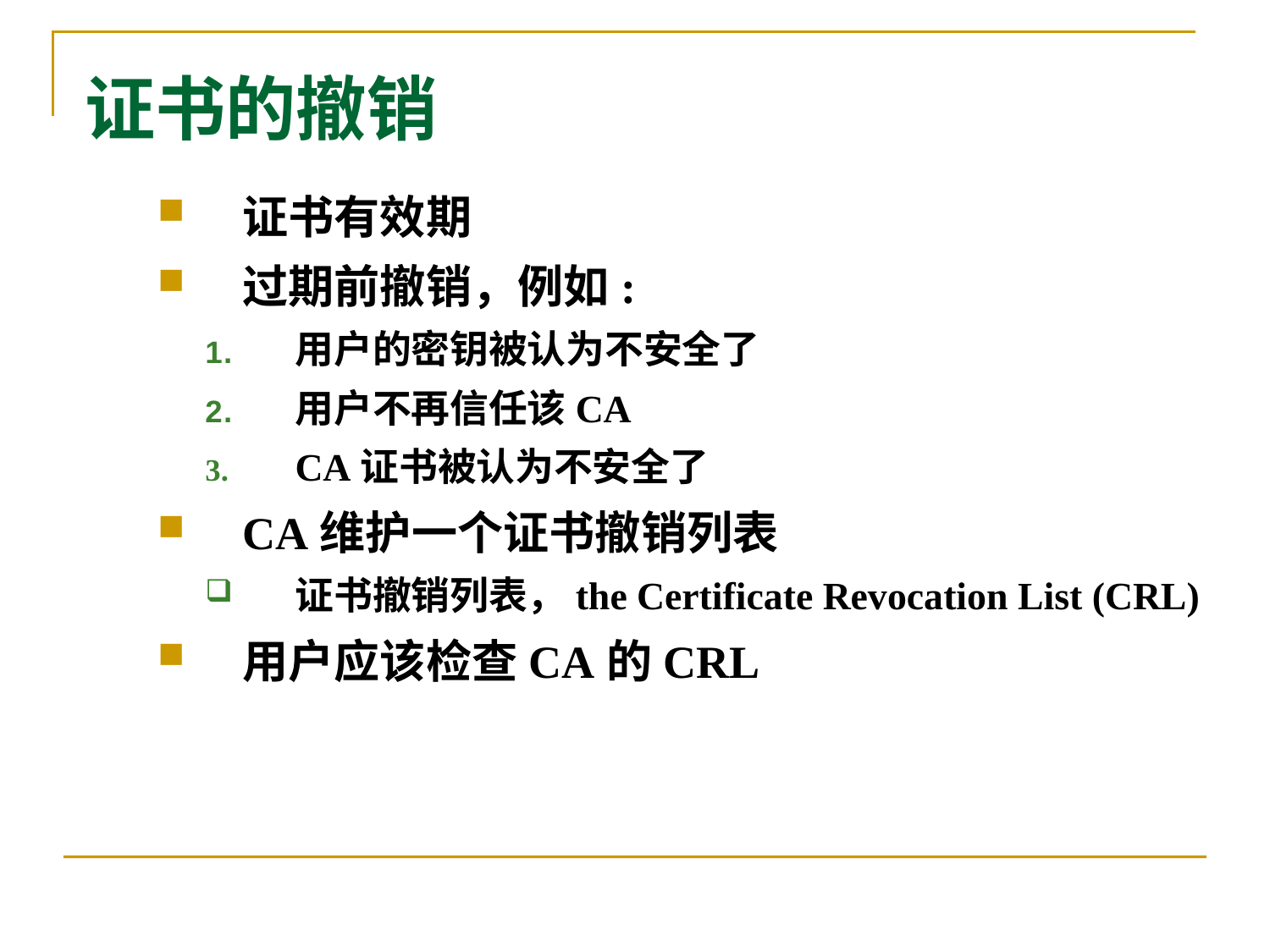

# 证书的撤销
证书有效期
过期前撤销，例如:
用户的密钥被认为不安全了
用户不再信任该CA
CA证书被认为不安全了
CA维护一个证书撤销列表
证书撤销列表，the Certificate Revocation List (CRL)
用户应该检查CA的CRL

52